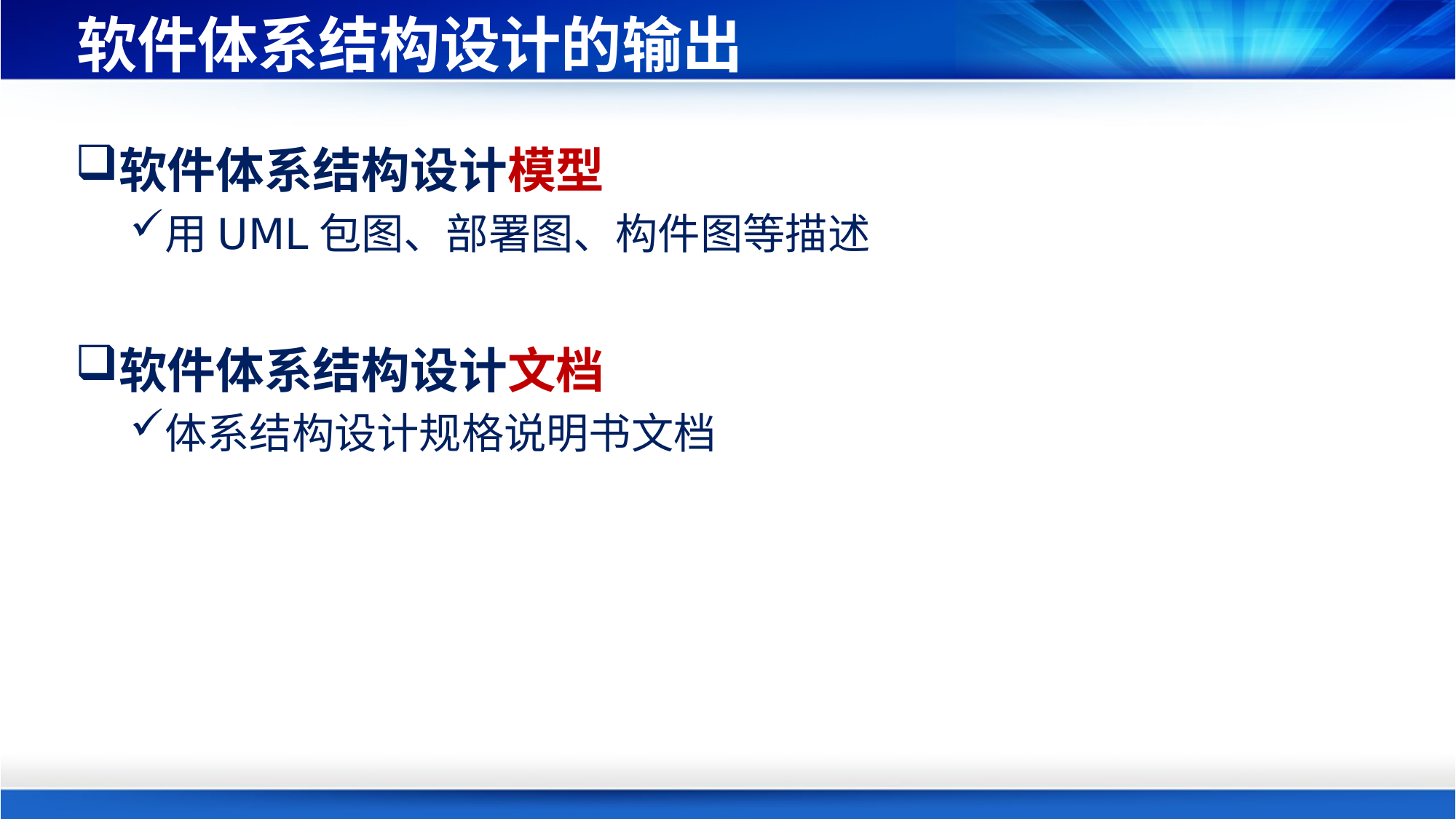

# 软件体系结构设计的输出
软件体系结构设计模型
用UML包图、部署图、构件图等描述

软件体系结构设计文档
体系结构设计规格说明书文档